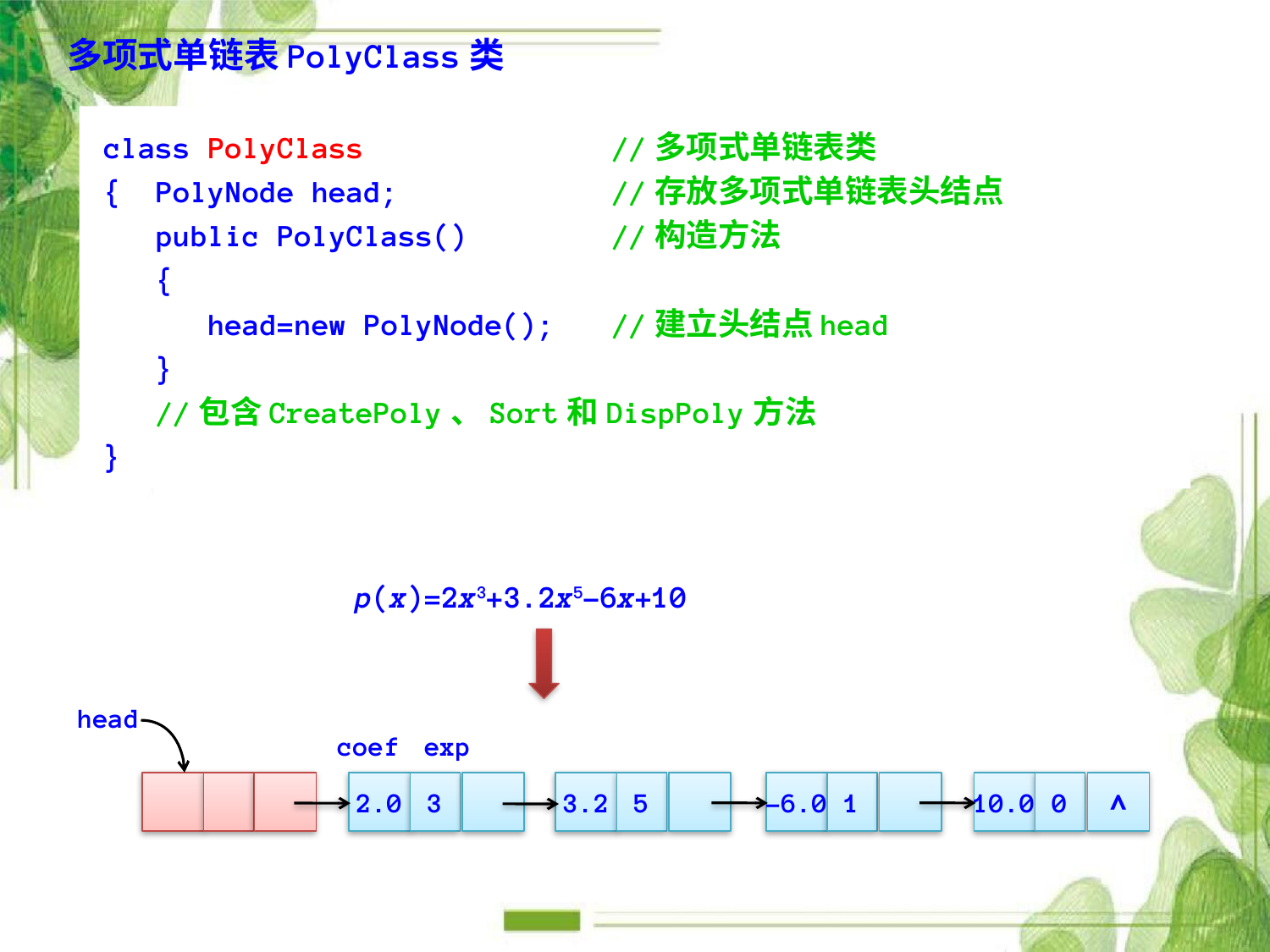

多项式单链表PolyClass类
class PolyClass		//多项式单链表类
{  PolyNode head;		//存放多项式单链表头结点
   public PolyClass()		//构造方法
   {
      head=new PolyNode();	//建立头结点head
   }
   //包含CreatePoly、Sort和DispPoly方法
}
p(x)=2x3+3.2x5-6x+10

head

coef
exp

2.0
3

3.2
5

-6.0
1

10.0
0
∧